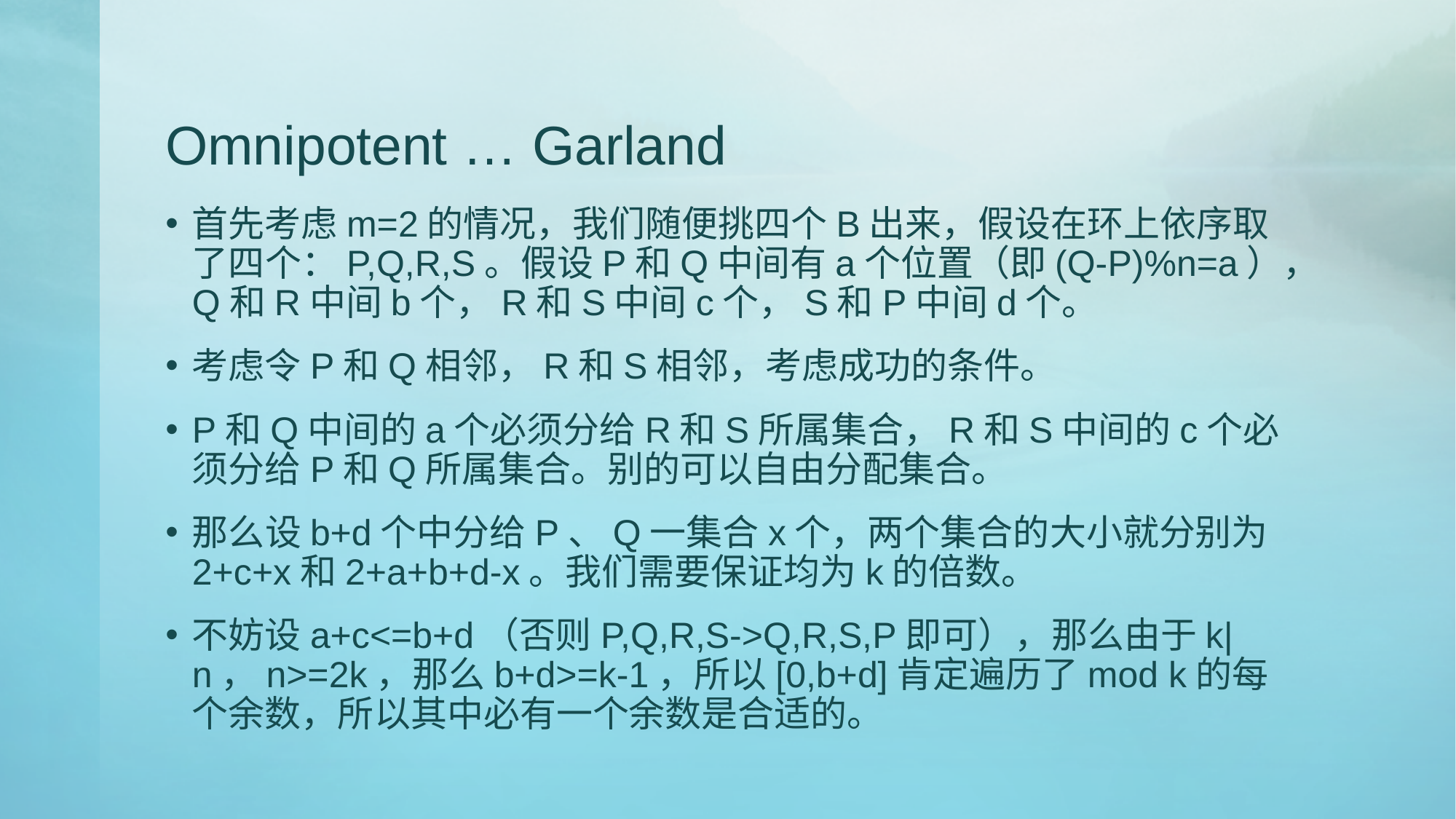

# Omnipotent … Garland
首先考虑m=2的情况，我们随便挑四个B出来，假设在环上依序取了四个：P,Q,R,S。假设P和Q中间有a个位置（即(Q-P)%n=a），Q和R中间b个，R和S中间c个，S和P中间d个。
考虑令P和Q相邻，R和S相邻，考虑成功的条件。
P和Q中间的a个必须分给R和S所属集合，R和S中间的c个必须分给P和Q所属集合。别的可以自由分配集合。
那么设b+d个中分给P、Q一集合x个，两个集合的大小就分别为2+c+x和2+a+b+d-x。我们需要保证均为k的倍数。
不妨设a+c<=b+d（否则P,Q,R,S->Q,R,S,P即可），那么由于k|n，n>=2k，那么b+d>=k-1，所以[0,b+d]肯定遍历了mod k的每个余数，所以其中必有一个余数是合适的。